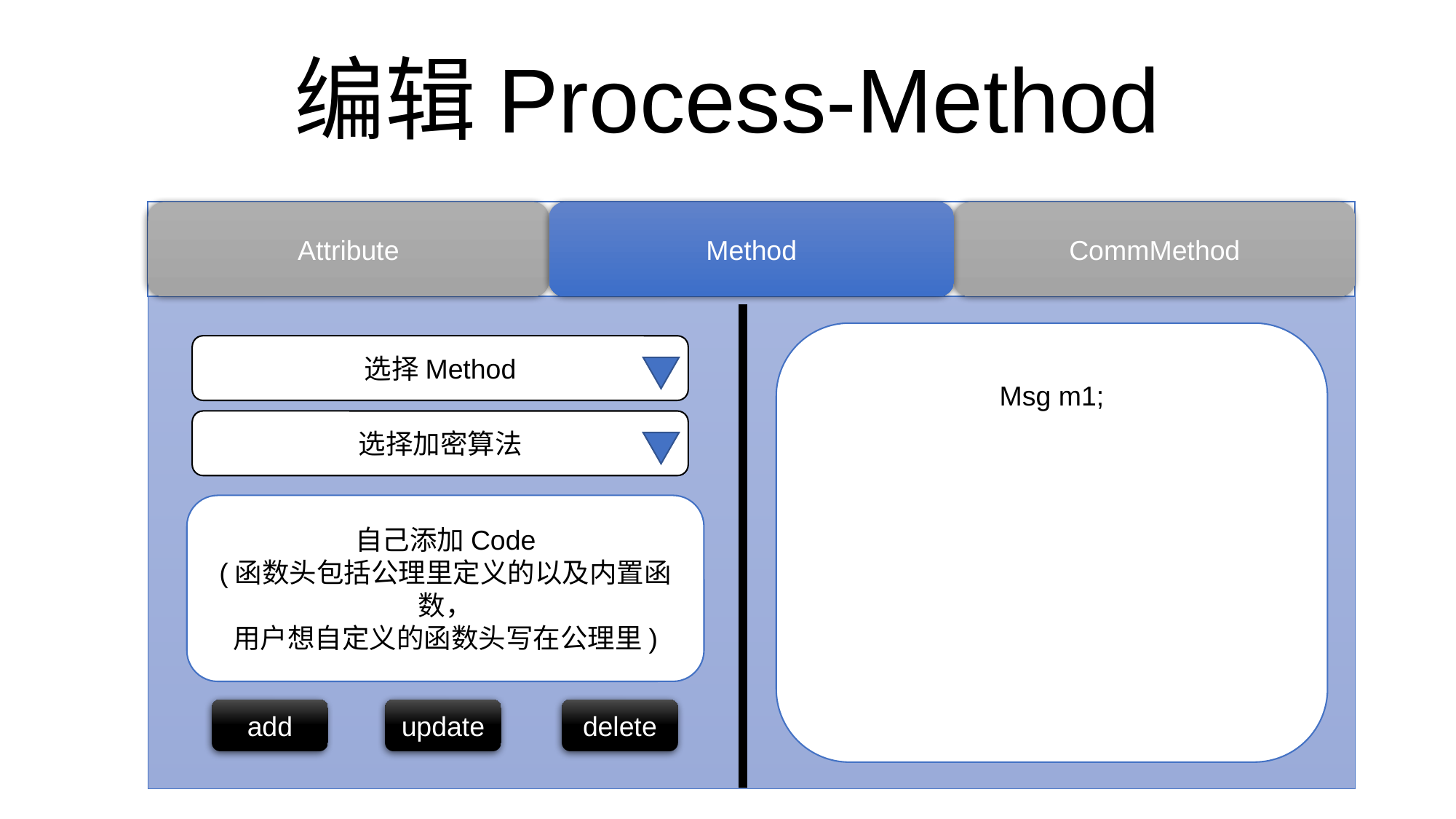

# 编辑Process-Method

Attribute
Method
CommMethod
Msg m1;

选择Method

选择加密算法

自己添加Code
(函数头包括公理里定义的以及内置函数，
用户想自定义的函数头写在公理里)
add
update
delete